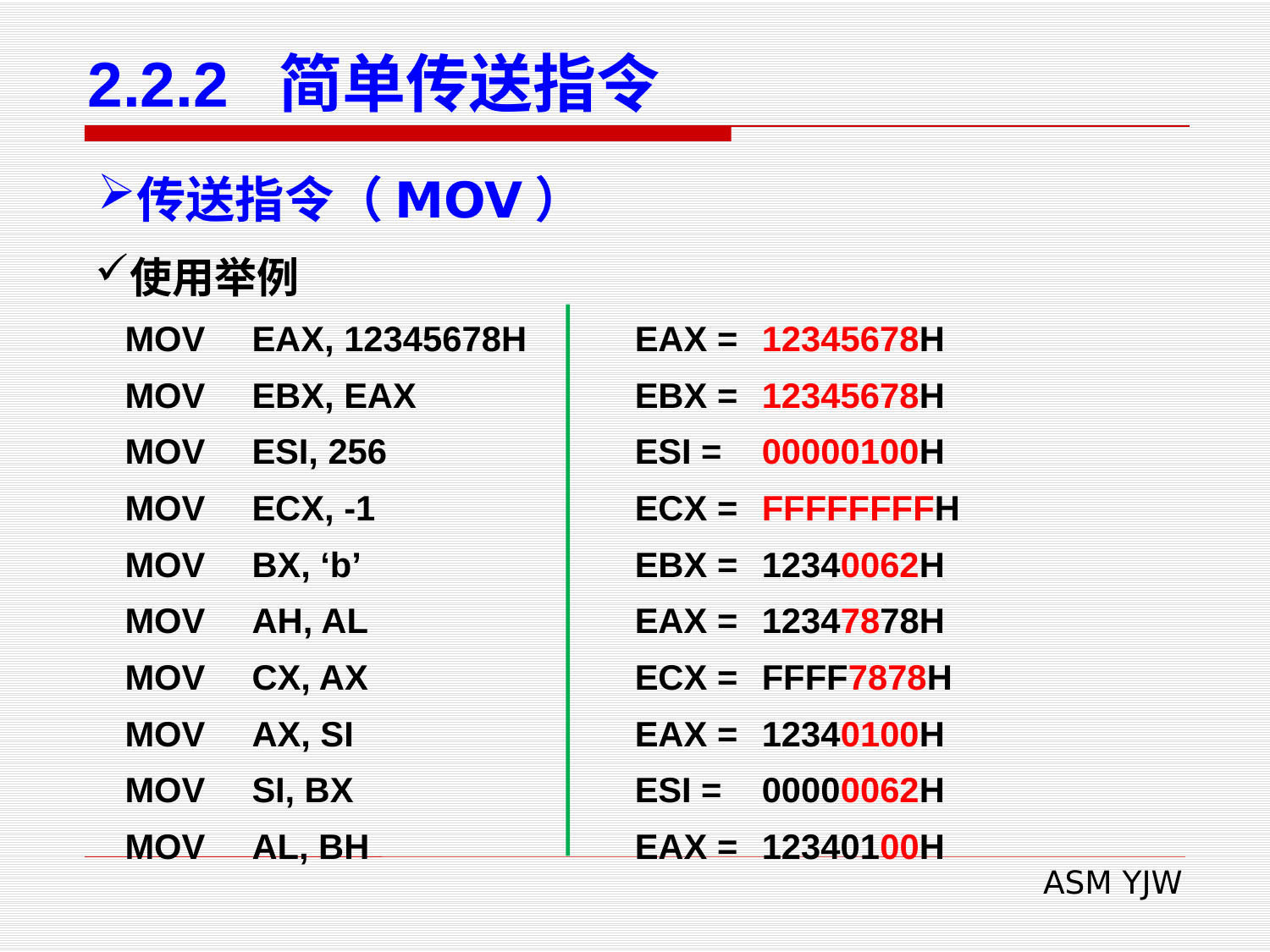

# 2.2.2  简单传送指令
传送指令（MOV）
使用举例
MOV	EAX, 12345678H
MOV	EBX, EAX
MOV	ESI, 256
MOV	ECX, -1
MOV	BX, ‘b’
MOV	AH, AL
MOV	CX, AX
MOV	AX, SI
MOV	SI, BX
MOV	AL, BH
EAX =	12345678H
EBX =	12345678H
ESI =	00000100H
ECX =	FFFFFFFFH
EBX =	12340062H
EAX =	12347878H
ECX =	FFFF7878H
EAX =	12340100H
ESI =	00000062H
EAX =	12340100H